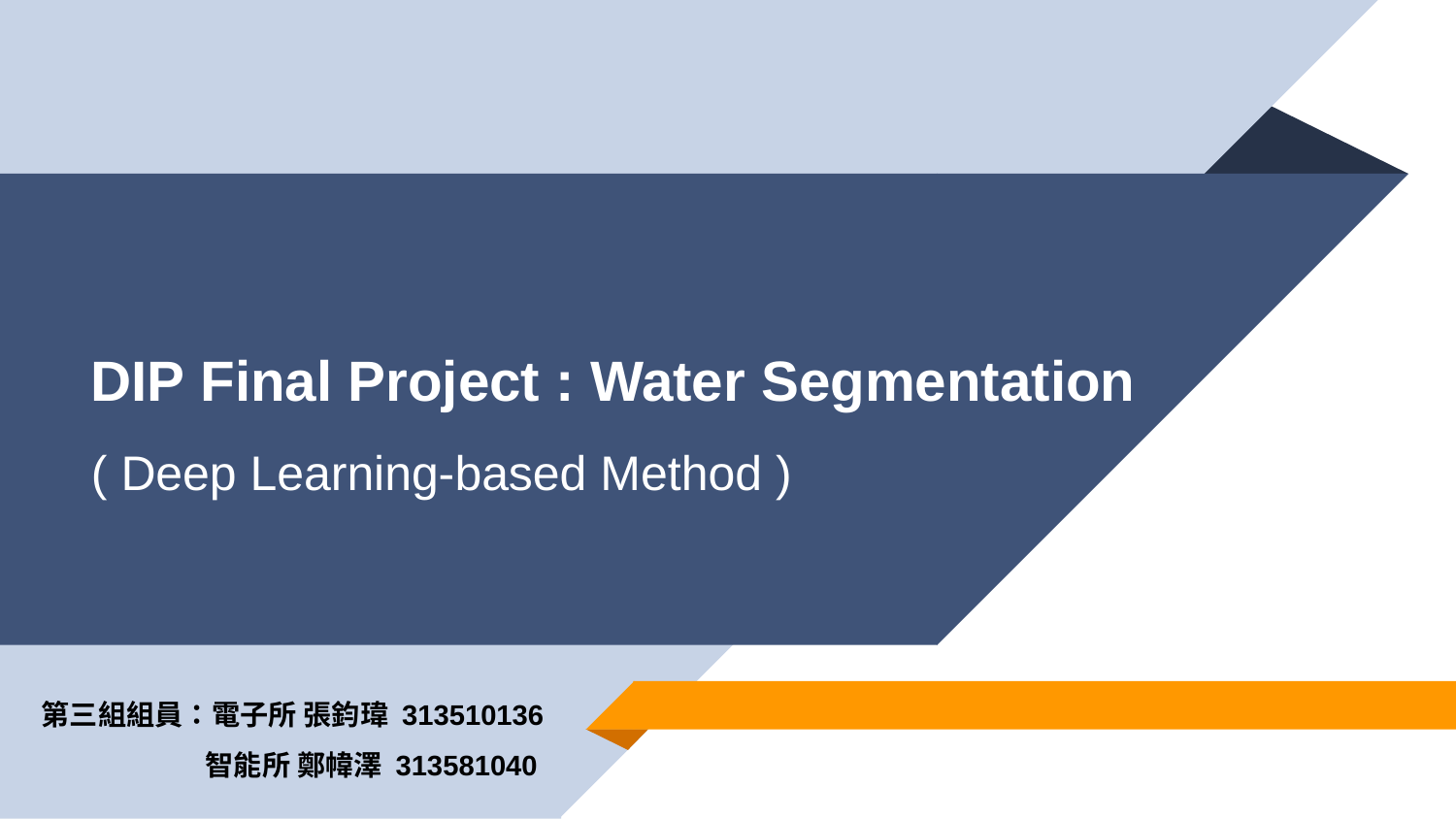

DIP Final Project : Water Segmentation
( Deep Learning-based Method )

第三組組員：電子所 張鈞瑋 313510136
                        智能所 鄭幃澤 313581040